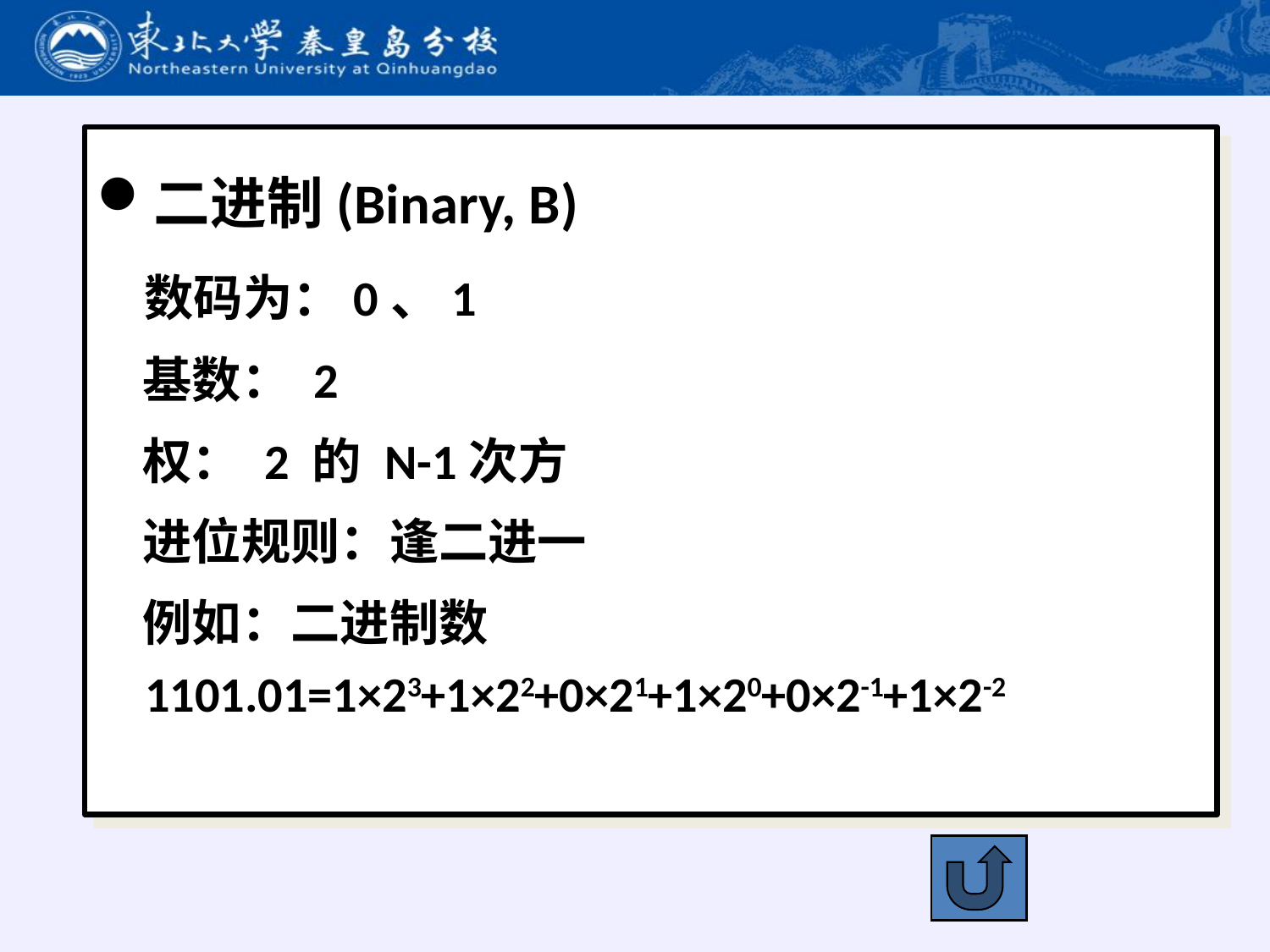

二进制(Binary, B)
   数码为：0、1
   基数： 2
   权： 2 的 N-1次方
   进位规则：逢二进一
   例如：二进制数1101.01=1×23+1×22+0×21+1×20+0×2-1+1×2-2